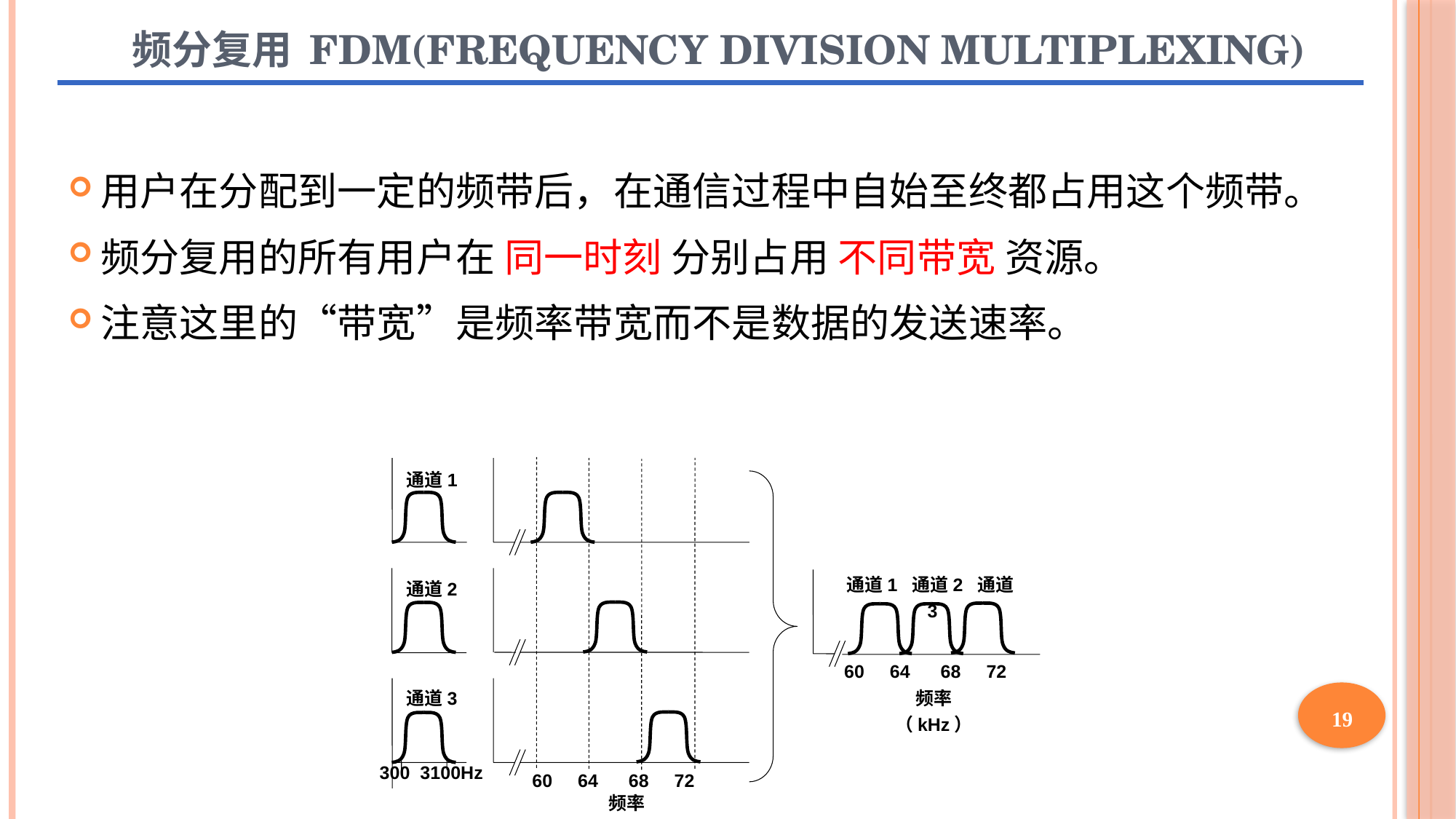

频分复用 FDM(Frequency Division Multiplexing)
用户在分配到一定的频带后，在通信过程中自始至终都占用这个频带。
频分复用的所有用户在 同一时刻 分别占用 不同带宽 资源。
注意这里的“带宽”是频率带宽而不是数据的发送速率。

通道1

通道1  通道2  通道3
通道2

60     64      68     72

通道3
频率（kHz）

60     64      68     72

300  3100Hz
频率（kHz）
19